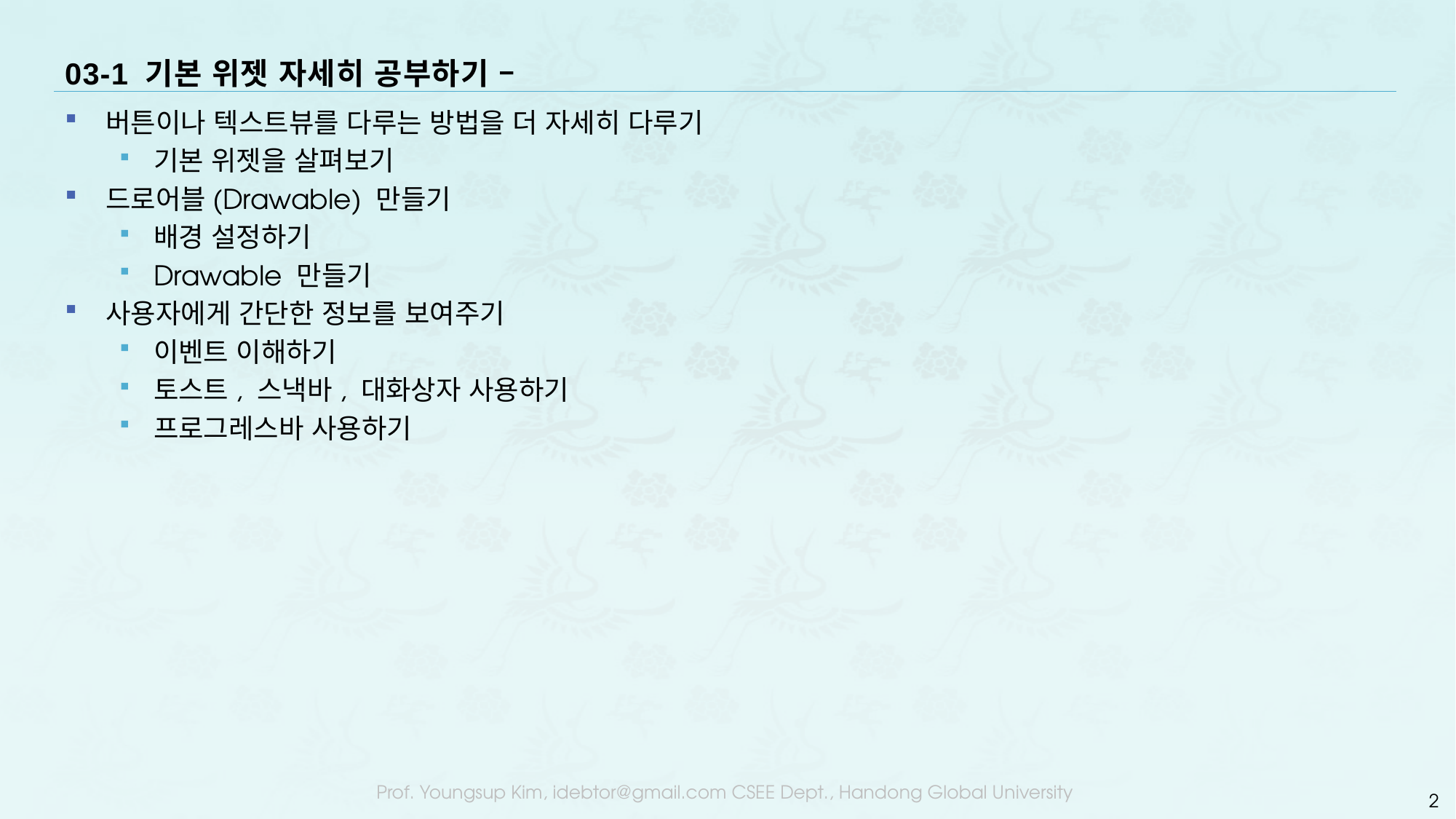

# 03-1 기본 위젯 자세히 공부하기 –
버튼이나 텍스트뷰를 다루는 방법을 더 자세히 다루기
기본 위젯을 살펴보기
드로어블(Drawable) 만들기
배경 설정하기
Drawable 만들기
사용자에게 간단한 정보를 보여주기
이벤트 이해하기
토스트, 스낵바, 대화상자 사용하기
프로그레스바 사용하기
2